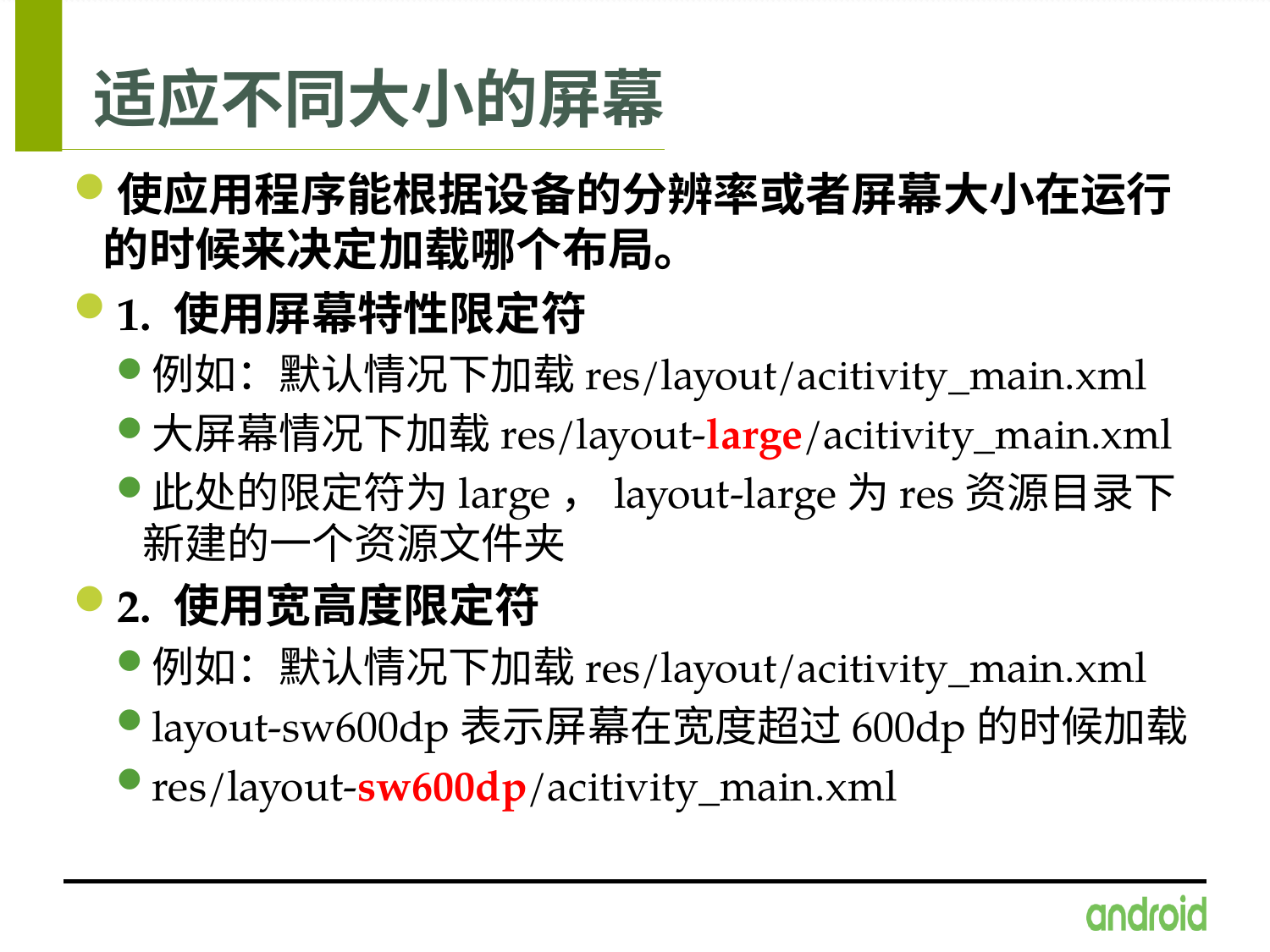

# 适应不同大小的屏幕
使应用程序能根据设备的分辨率或者屏幕大小在运行的时候来决定加载哪个布局。
1. 使用屏幕特性限定符
例如：默认情况下加载res/layout/acitivity_main.xml
大屏幕情况下加载res/layout-large/acitivity_main.xml
此处的限定符为large，layout-large为res资源目录下新建的一个资源文件夹
2. 使用宽高度限定符
例如：默认情况下加载res/layout/acitivity_main.xml
layout-sw600dp表示屏幕在宽度超过600dp的时候加载
res/layout-sw600dp/acitivity_main.xml